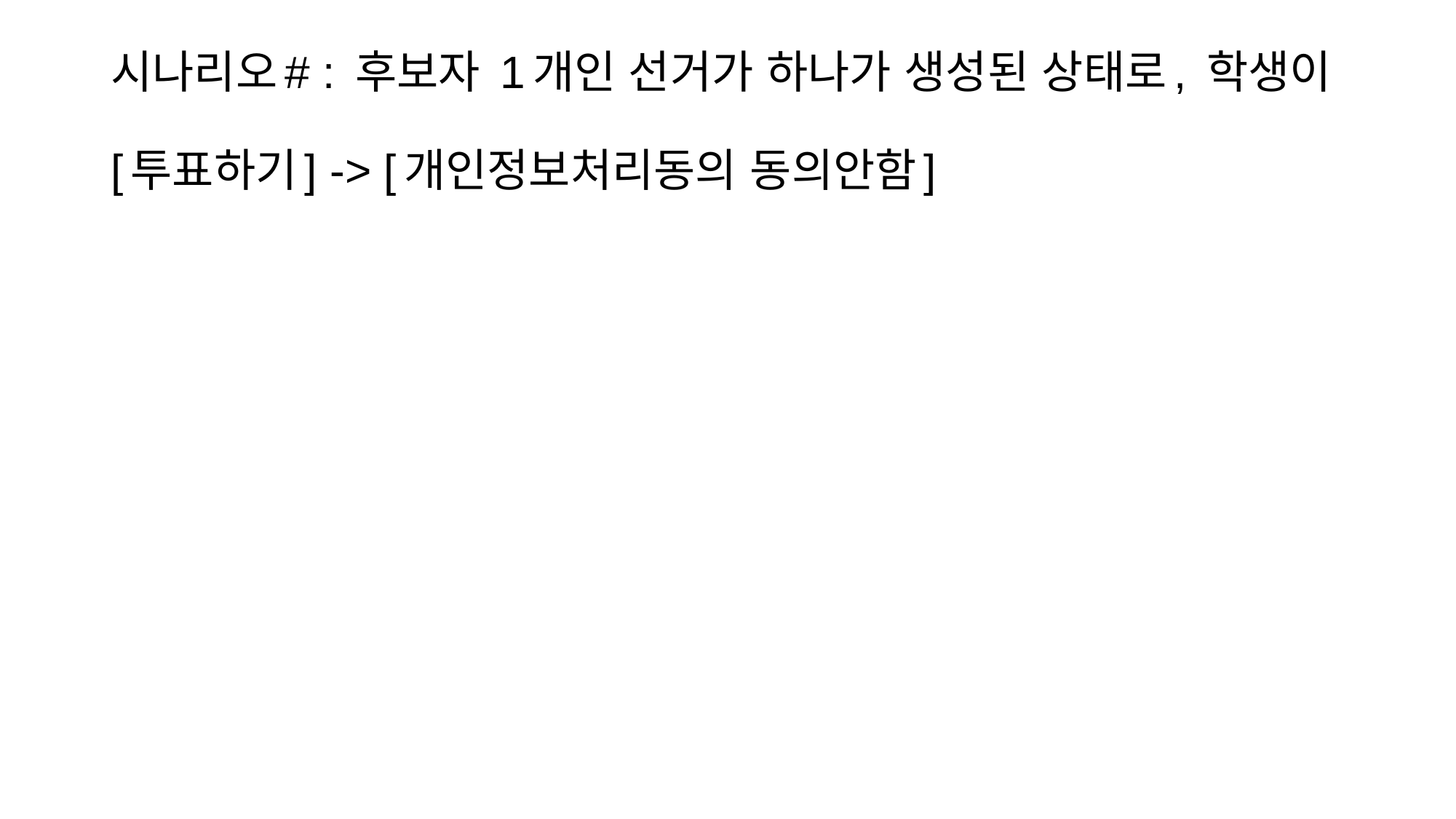

# 시나리오# : 후보자 1개인 선거가 하나가 생성된 상태로, 학생이 [투표하기] -> [개인정보처리동의 동의안함]